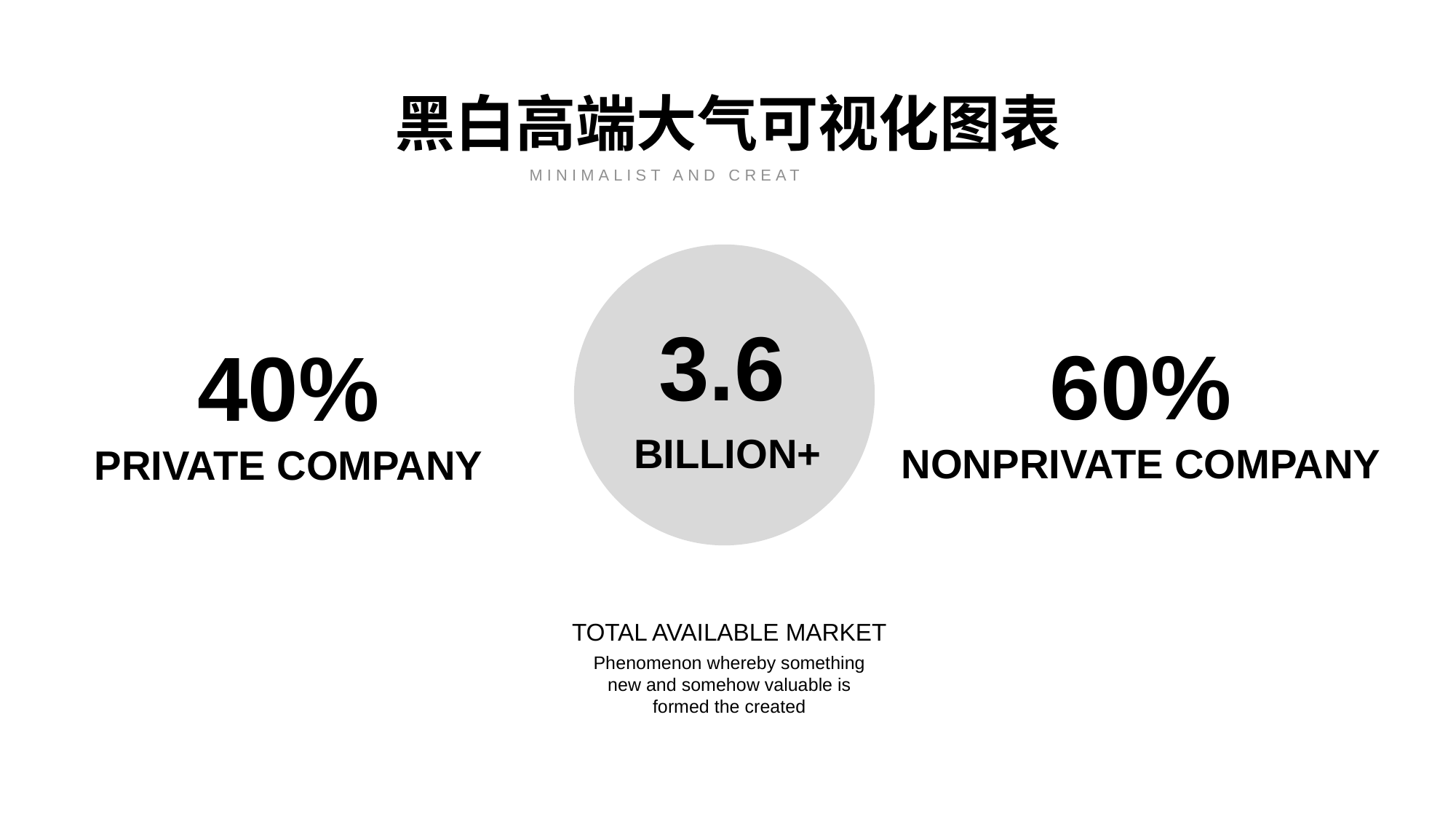

黑白高端大气可视化图表
MINIMALIST AND CREATIVE THEME

3.6
BILLION+
60%
NONPRIVATE COMPANY
40%
PRIVATE COMPANY
TOTAL AVAILABLE MARKET
Phenomenon whereby something new and somehow valuable is formed the created